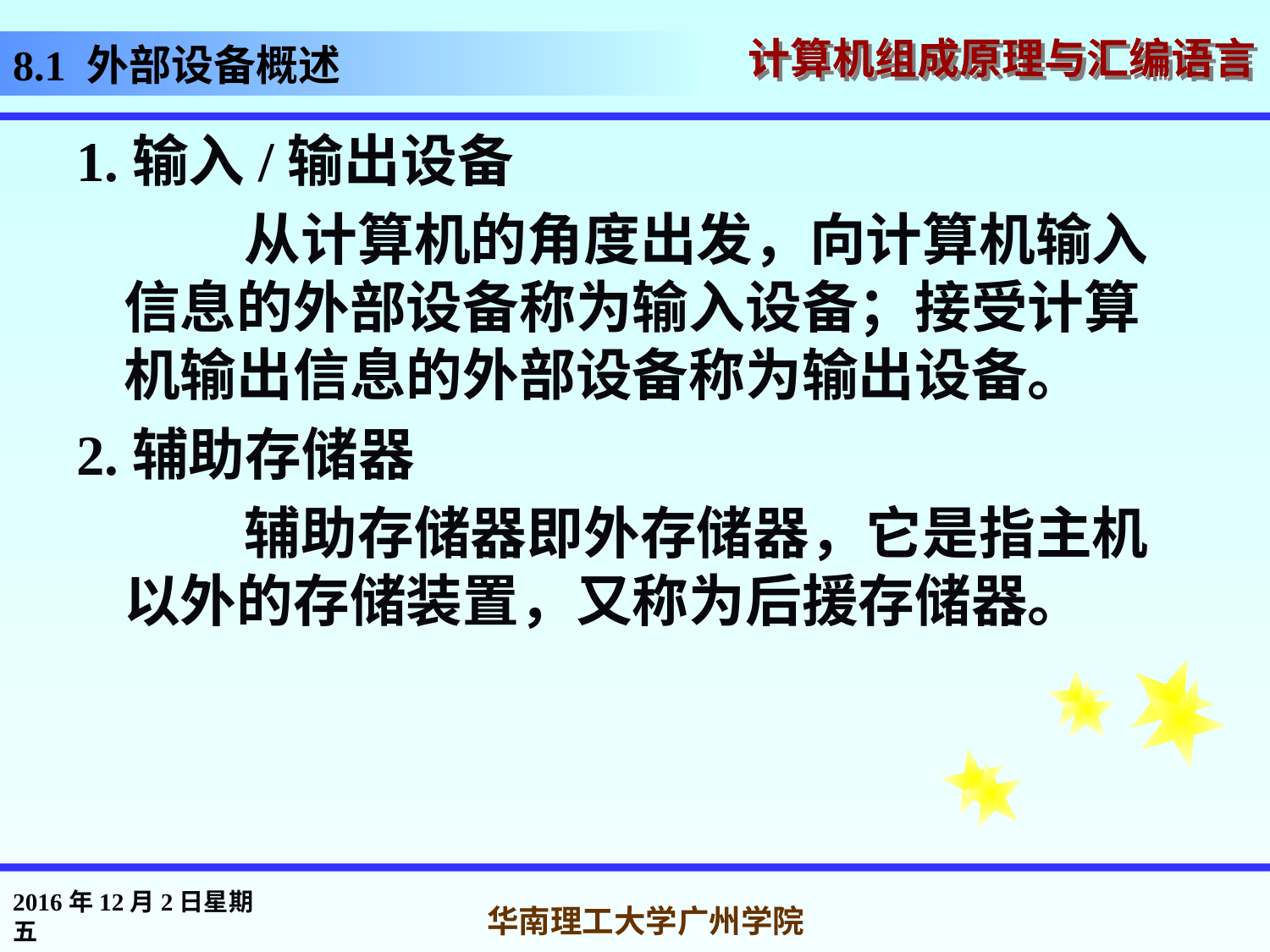

# 8.1 外部设备概述
1.输入/输出设备
            从计算机的角度出发，向计算机输入信息的外部设备称为输入设备；接受计算机输出信息的外部设备称为输出设备。
2.辅助存储器
            辅助存储器即外存储器，它是指主机以外的存储装置，又称为后援存储器。
2016年12月2日星期五
华南理工大学广州学院